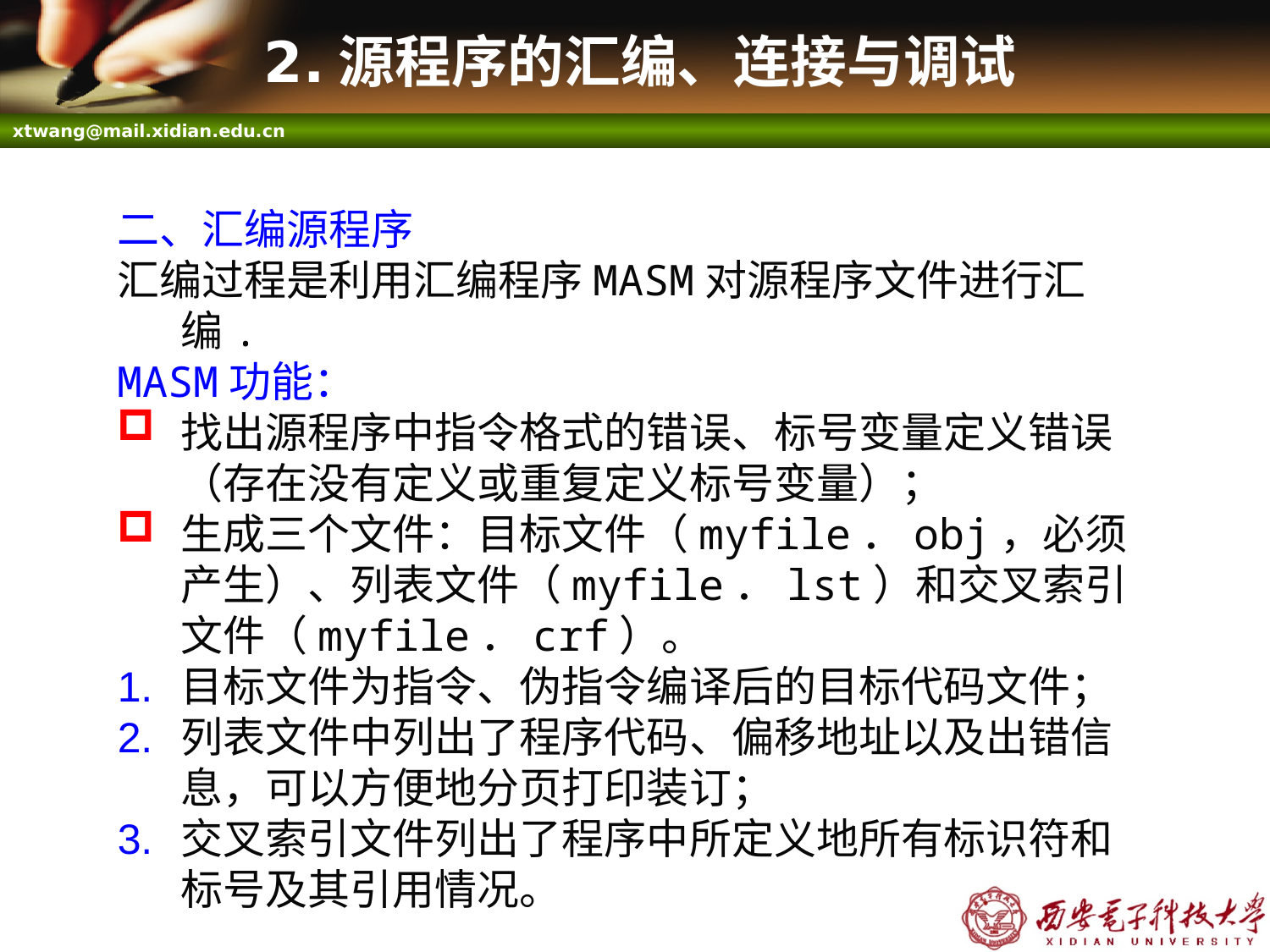

# 2.源程序的汇编、连接与调试
二、汇编源程序
汇编过程是利用汇编程序MASM对源程序文件进行汇编.
MASM功能：
找出源程序中指令格式的错误、标号变量定义错误（存在没有定义或重复定义标号变量）；
生成三个文件：目标文件（myfile．obj，必须产生）、列表文件（myfile．lst）和交叉索引文件（myfile．crf）。
目标文件为指令、伪指令编译后的目标代码文件；
列表文件中列出了程序代码、偏移地址以及出错信息，可以方便地分页打印装订；
交叉索引文件列出了程序中所定义地所有标识符和标号及其引用情况。